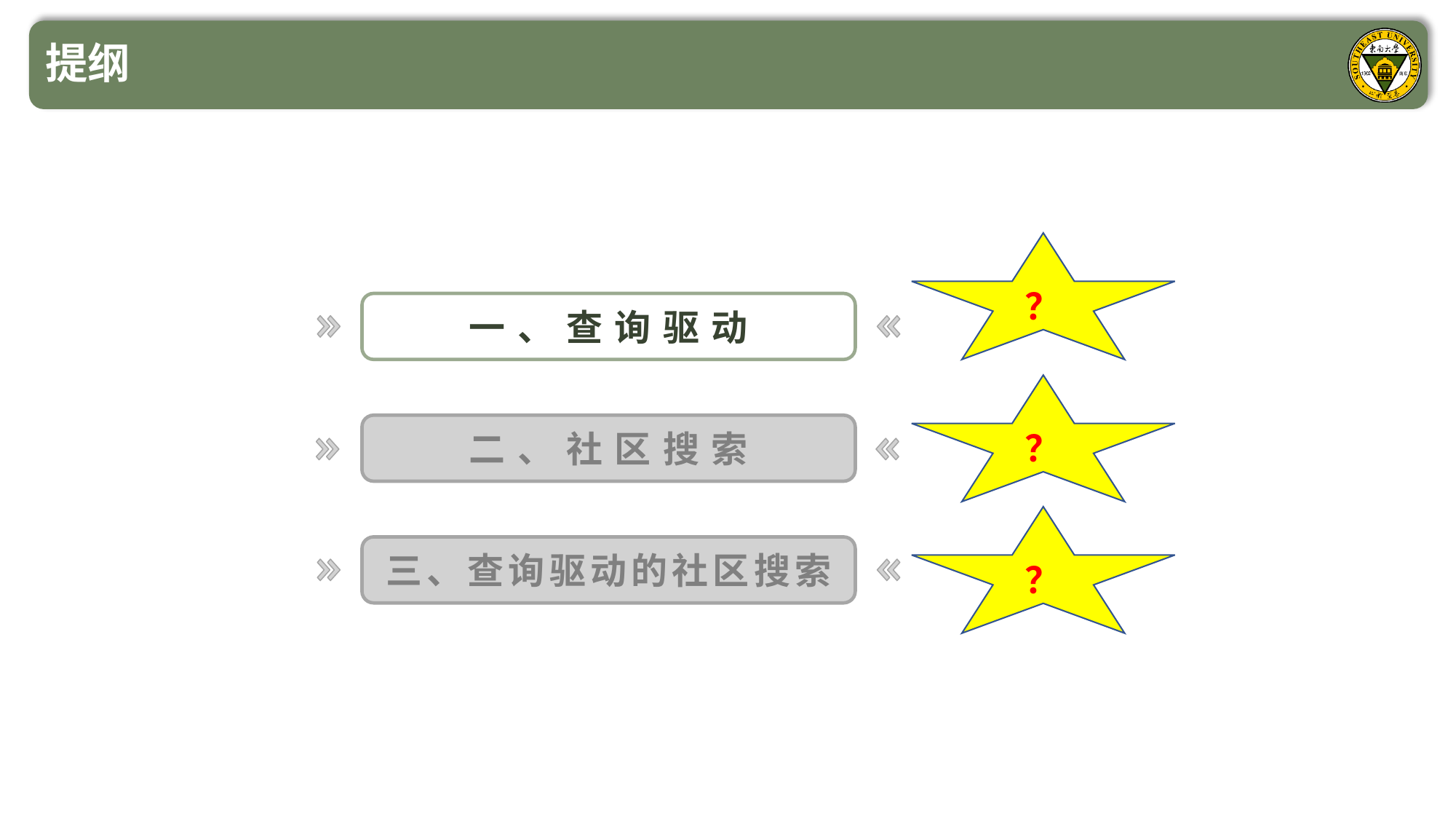

提纲
？
一、查询驱动

？
二、社区搜索

？
三、查询驱动的社区搜索